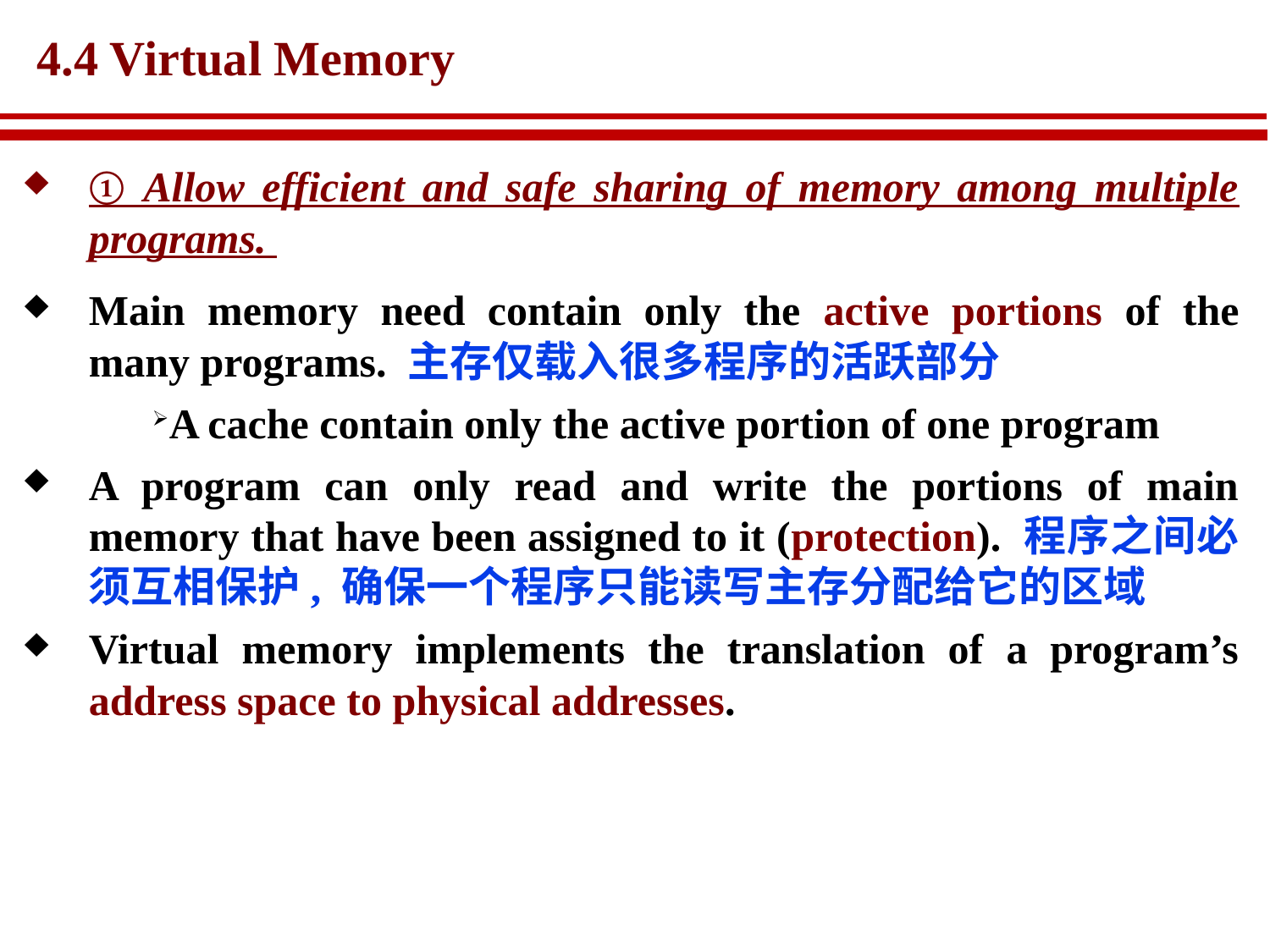

# 4.4 Virtual Memory
① Allow efficient and safe sharing of memory among multiple programs.
Main memory need contain only the active portions of the many programs. 主存仅载入很多程序的活跃部分
A cache contain only the active portion of one program
A program can only read and write the portions of main memory that have been assigned to it (protection). 程序之间必须互相保护, 确保一个程序只能读写主存分配给它的区域
Virtual memory implements the translation of a program’s address space to physical addresses.